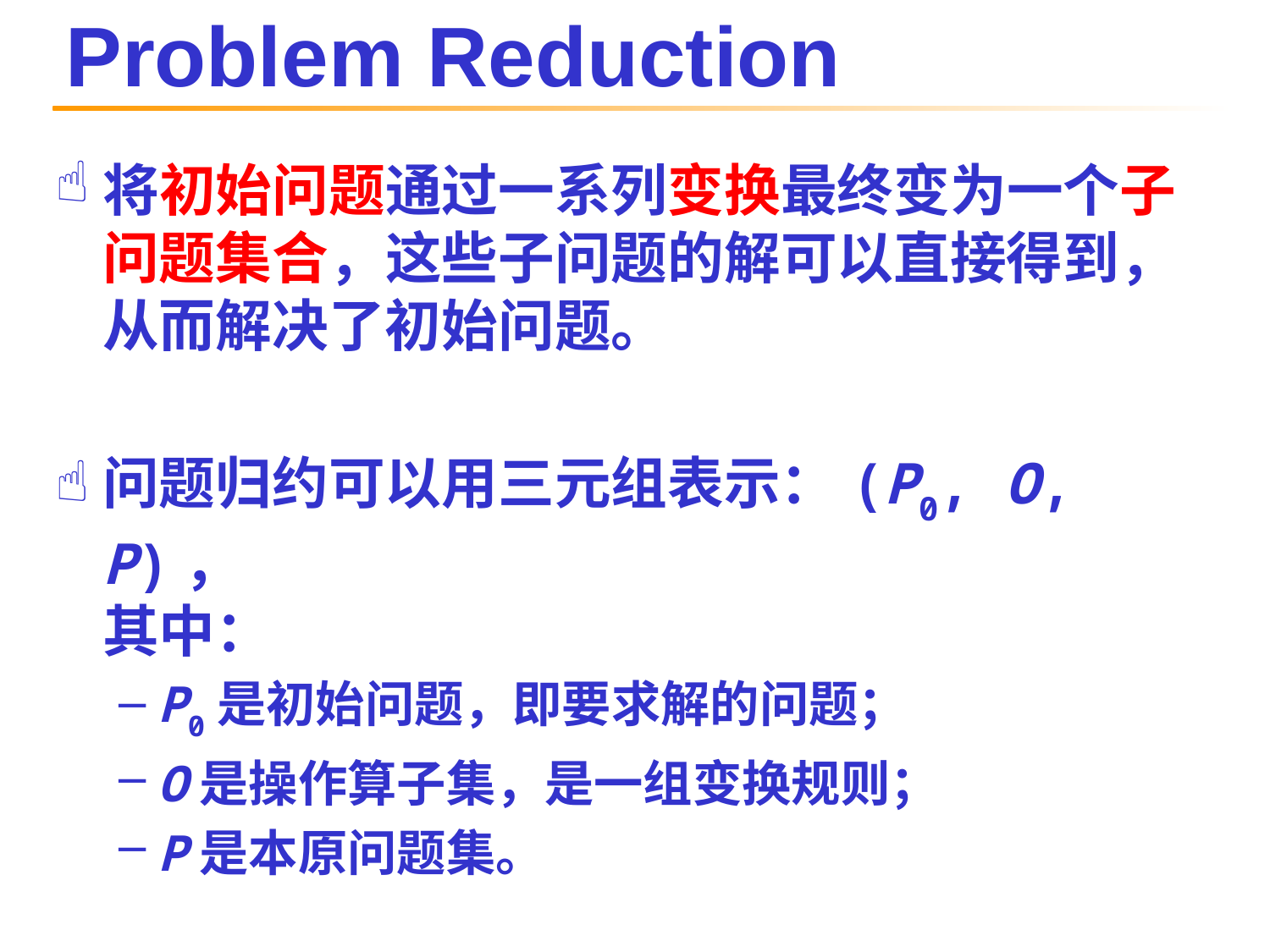

# Problem Reduction
将初始问题通过一系列变换最终变为一个子问题集合，这些子问题的解可以直接得到，从而解决了初始问题。

问题归约可以用三元组表示：(P0, O, P)，
其中：
P0是初始问题，即要求解的问题；
O是操作算子集，是一组变换规则；
P是本原问题集。